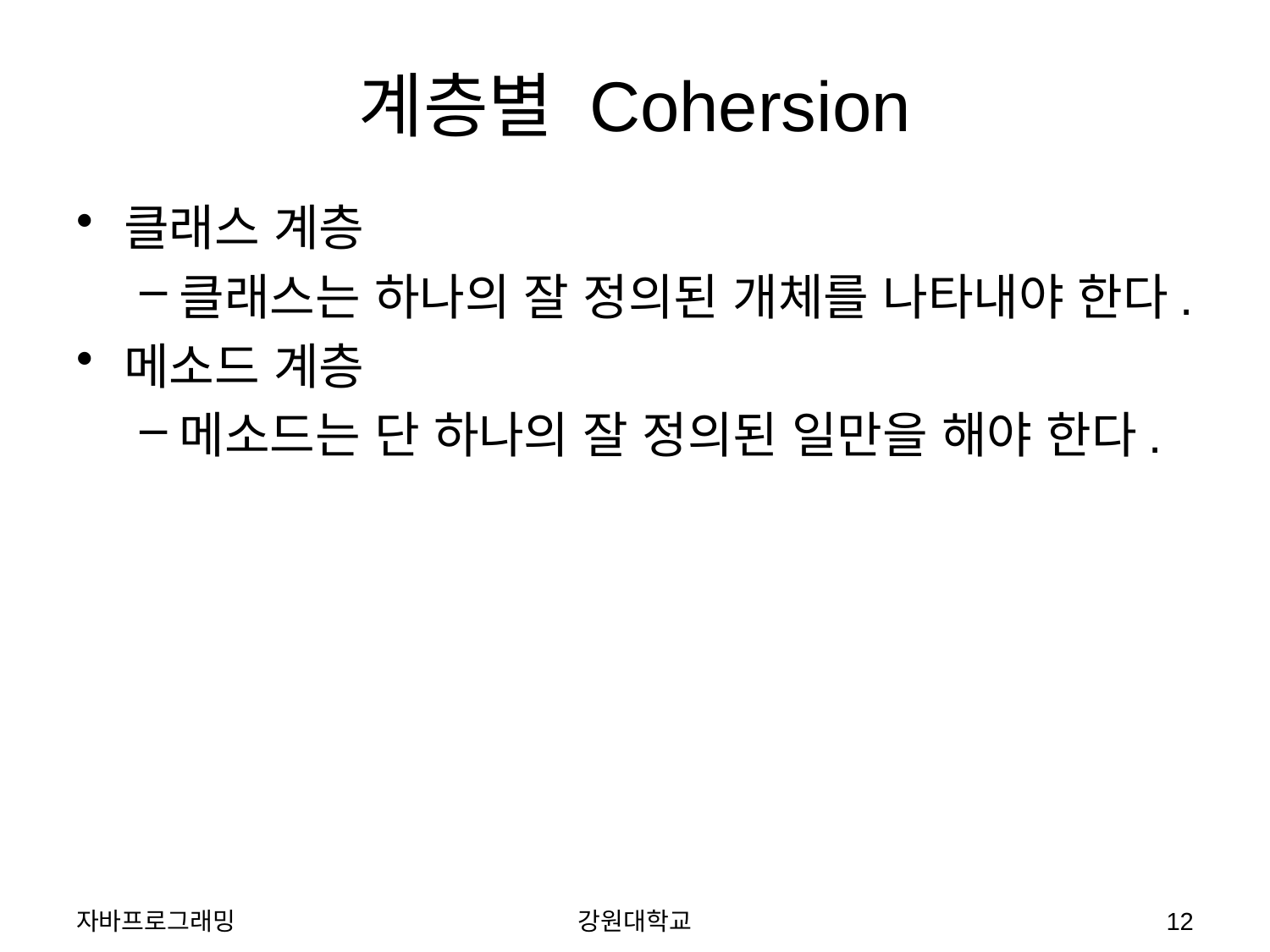

# 계층별 Cohersion
클래스 계층
클래스는 하나의 잘 정의된 개체를 나타내야 한다.
메소드 계층
메소드는 단 하나의 잘 정의된 일만을 해야 한다.
자바프로그래밍
강원대학교
12